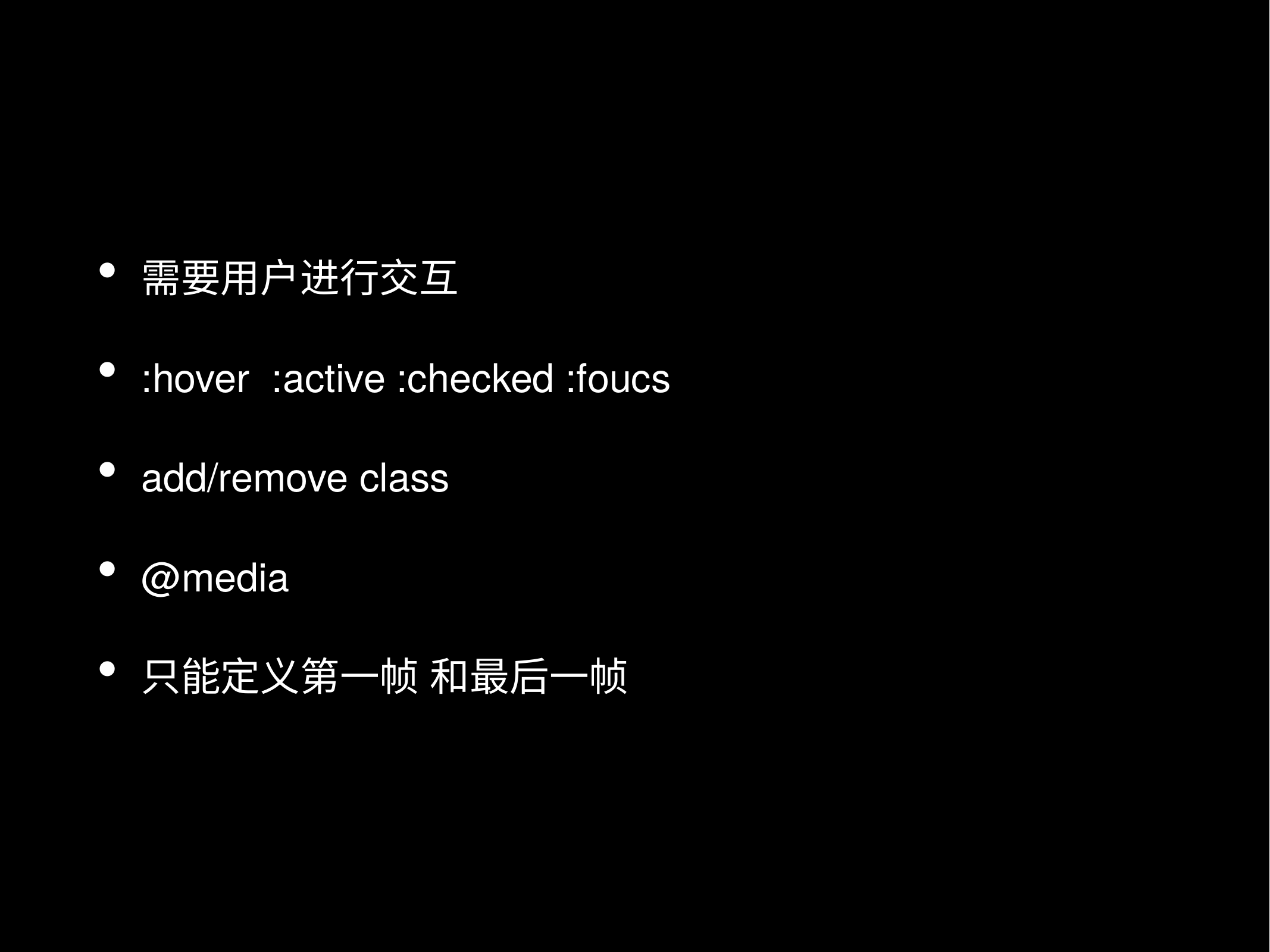

需要用户进行交互
:hover  :active :checked :foucs
add/remove class
@media
只能定义第一帧 和最后一帧